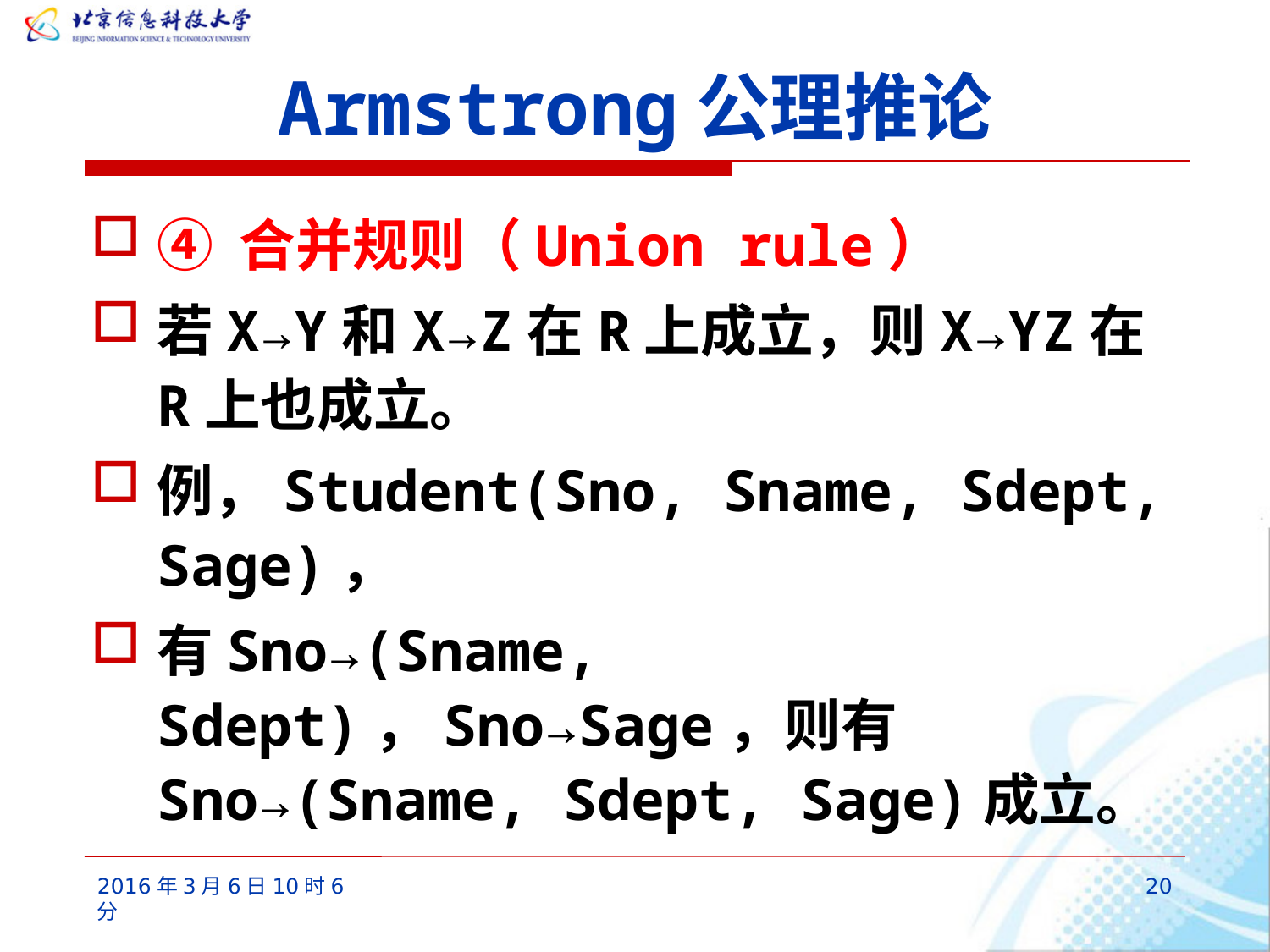

# Armstrong公理推论
④ 合并规则（Union rule）
若X→Y和X→Z在R上成立，则X→YZ在R上也成立。
例，Student(Sno, Sname, Sdept, Sage)，
有Sno→(Sname, Sdept)，Sno→Sage，则有Sno→(Sname, Sdept, Sage)成立。
2016年3月6日10时6分
20